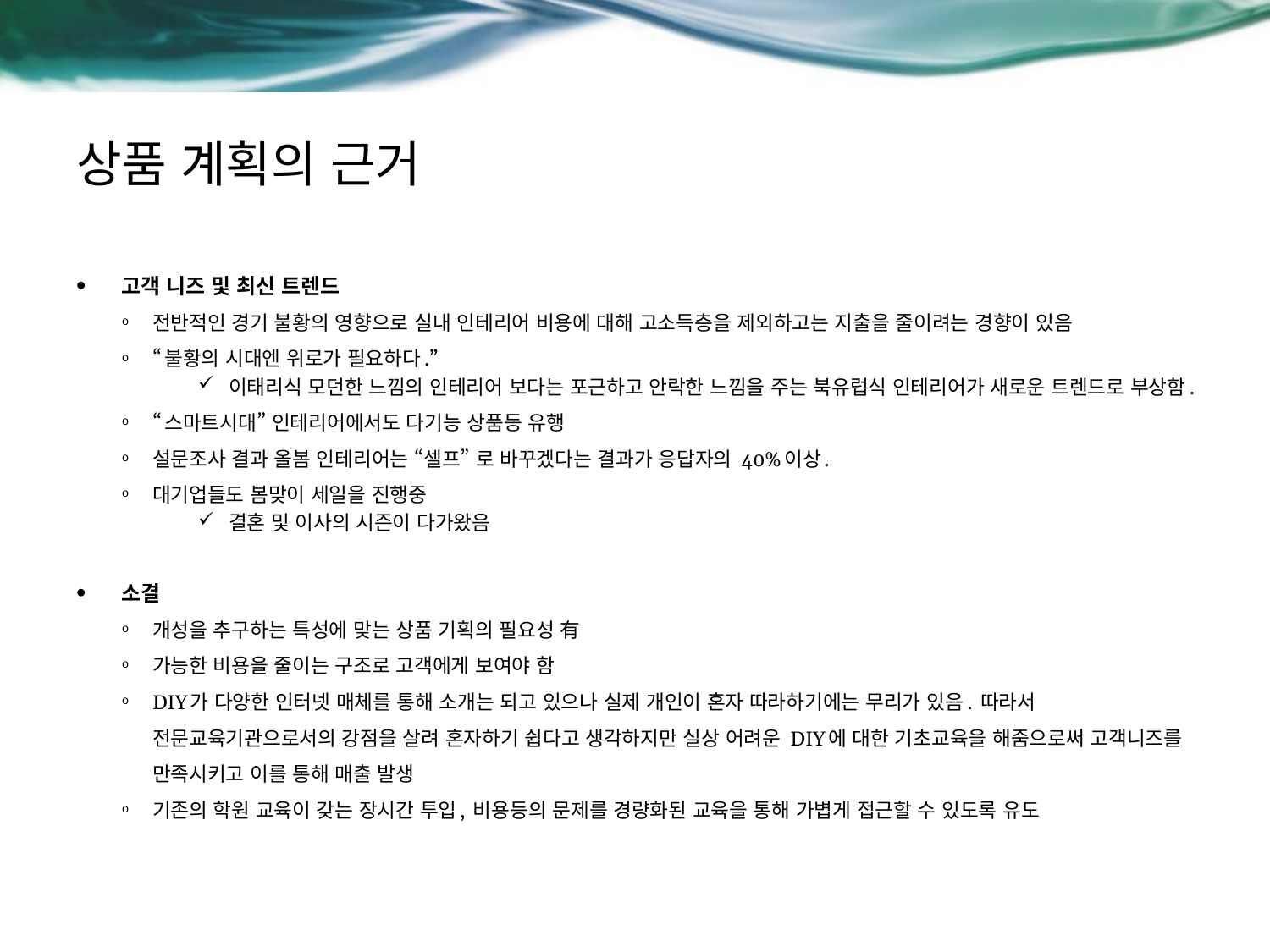

# 상품 계획의 근거
고객 니즈 및 최신 트렌드
전반적인 경기 불황의 영향으로 실내 인테리어 비용에 대해 고소득층을 제외하고는 지출을 줄이려는 경향이 있음
“불황의 시대엔 위로가 필요하다.”
이태리식 모던한 느낌의 인테리어 보다는 포근하고 안락한 느낌을 주는 북유럽식 인테리어가 새로운 트렌드로 부상함.
“스마트시대” 인테리어에서도 다기능 상품등 유행
설문조사 결과 올봄 인테리어는 “셀프” 로 바꾸겠다는 결과가 응답자의 40%이상.
대기업들도 봄맞이 세일을 진행중
결혼 및 이사의 시즌이 다가왔음

소결
개성을 추구하는 특성에 맞는 상품 기획의 필요성 有
가능한 비용을 줄이는 구조로 고객에게 보여야 함
DIY가 다양한 인터넷 매체를 통해 소개는 되고 있으나 실제 개인이 혼자 따라하기에는 무리가 있음. 따라서 전문교육기관으로서의 강점을 살려 혼자하기 쉽다고 생각하지만 실상 어려운 DIY에 대한 기초교육을 해줌으로써 고객니즈를 만족시키고 이를 통해 매출 발생
기존의 학원 교육이 갖는 장시간 투입, 비용등의 문제를 경량화된 교육을 통해 가볍게 접근할 수 있도록 유도